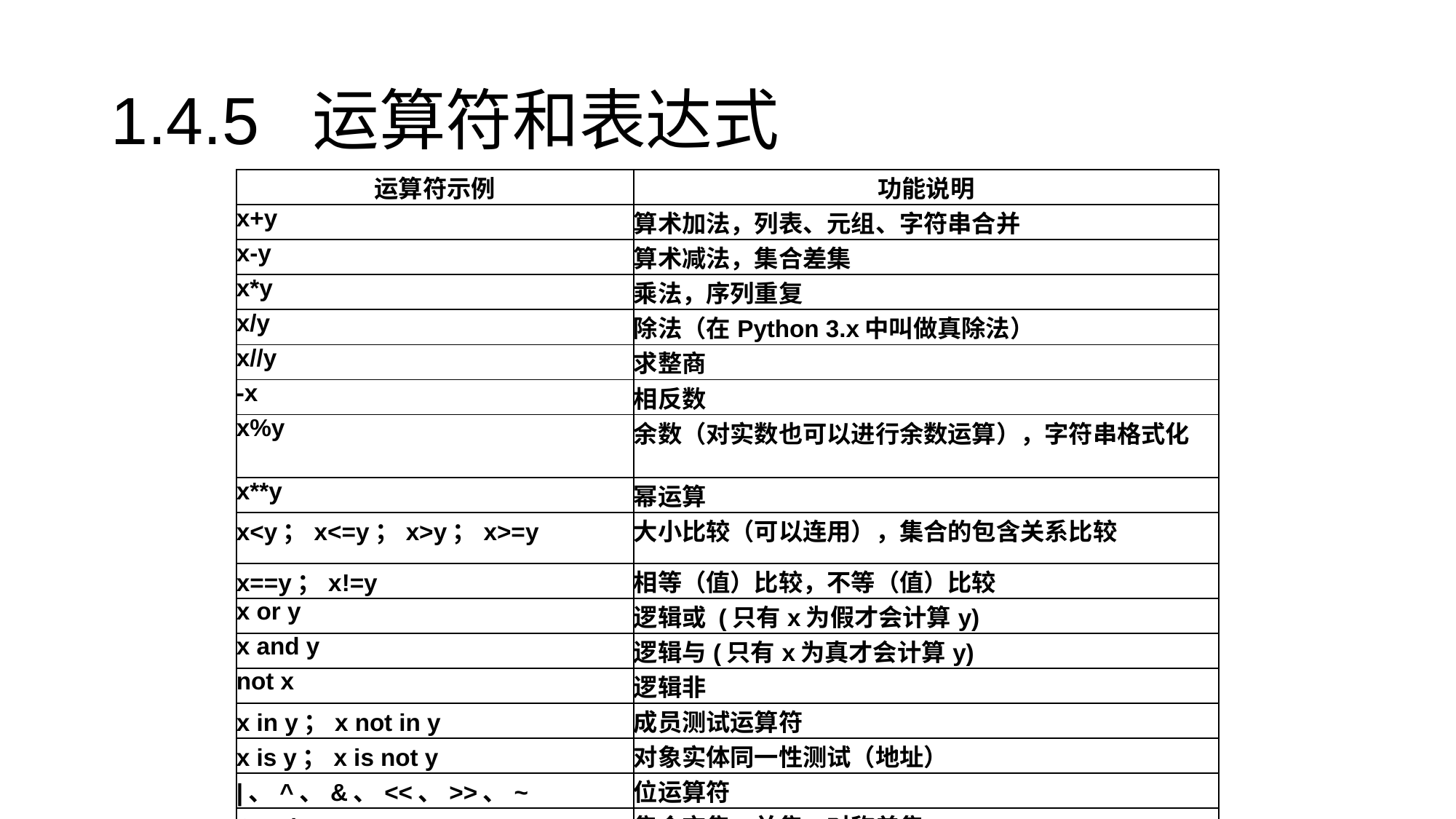

# 1.4.5  运算符和表达式
| 运算符示例 | 功能说明 |
| --- | --- |
| x+y | 算术加法，列表、元组、字符串合并 |
| x-y | 算术减法，集合差集 |
| x\*y | 乘法，序列重复 |
| x/y | 除法（在Python 3.x中叫做真除法） |
| x//y | 求整商 |
| -x | 相反数 |
| x%y | 余数（对实数也可以进行余数运算），字符串格式化 |
| x\*\*y | 幂运算 |
| x<y；x<=y；x>y；x>=y | 大小比较（可以连用），集合的包含关系比较 |
| x==y；x!=y | 相等（值）比较，不等（值）比较 |
| x or y | 逻辑或 (只有x为假才会计算y) |
| x and y | 逻辑与(只有x为真才会计算y) |
| not x | 逻辑非 |
| x in y；x not in y | 成员测试运算符 |
| x is y；x is not y | 对象实体同一性测试（地址） |
| |、^、&、<<、>>、~ | 位运算符 |
| &、|、^ | 集合交集、并集、对称差集 |